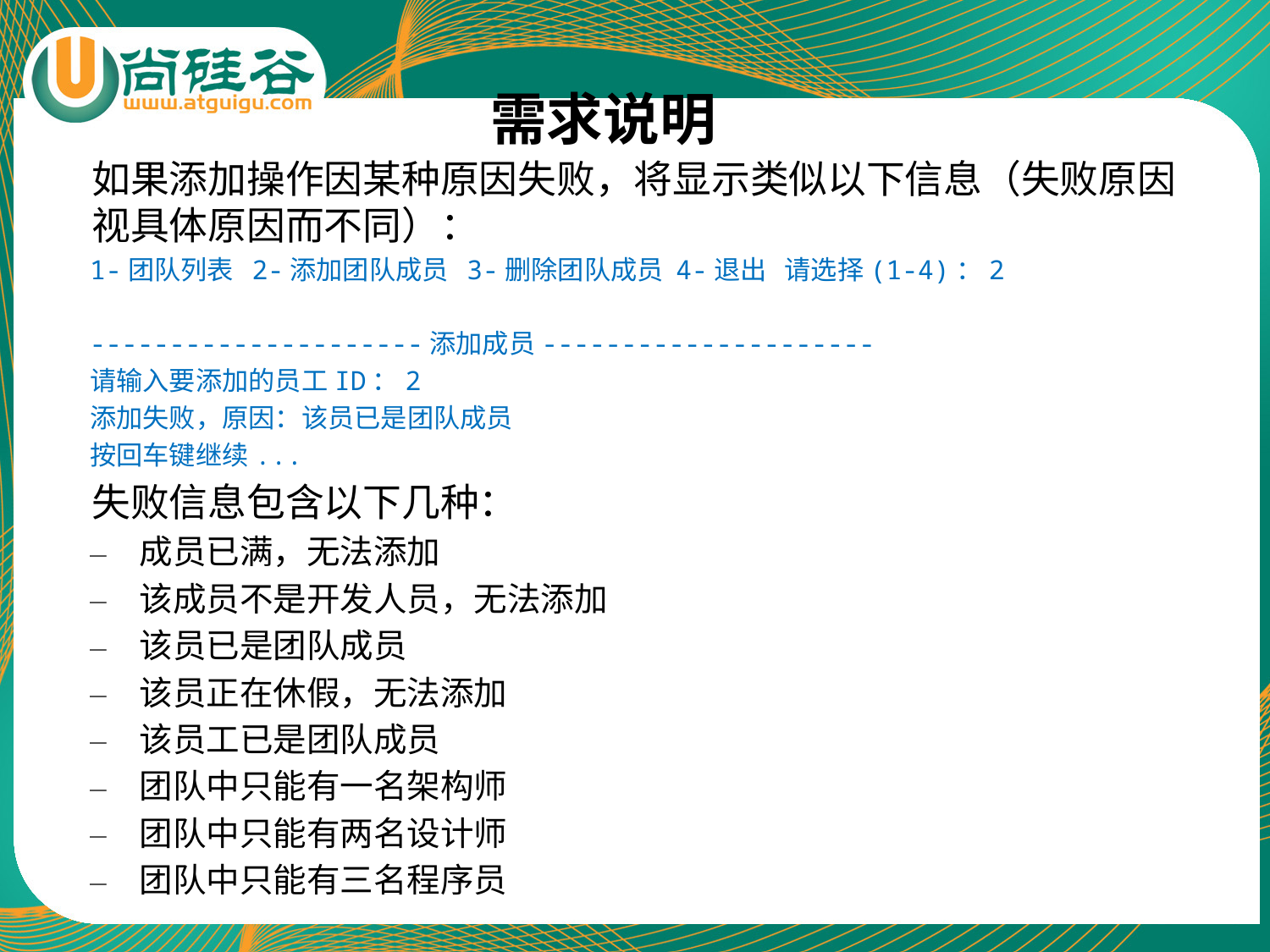

需求说明
	如果添加操作因某种原因失败，将显示类似以下信息（失败原因视具体原因而不同）：
1-团队列表  2-添加团队成员  3-删除团队成员 4-退出   请选择(1-4)：2

---------------------添加成员---------------------
请输入要添加的员工ID：2
添加失败，原因：该员已是团队成员
按回车键继续...
	失败信息包含以下几种：
成员已满，无法添加
该成员不是开发人员，无法添加
该员已是团队成员
该员正在休假，无法添加
该员工已是团队成员
团队中只能有一名架构师
团队中只能有两名设计师
团队中只能有三名程序员